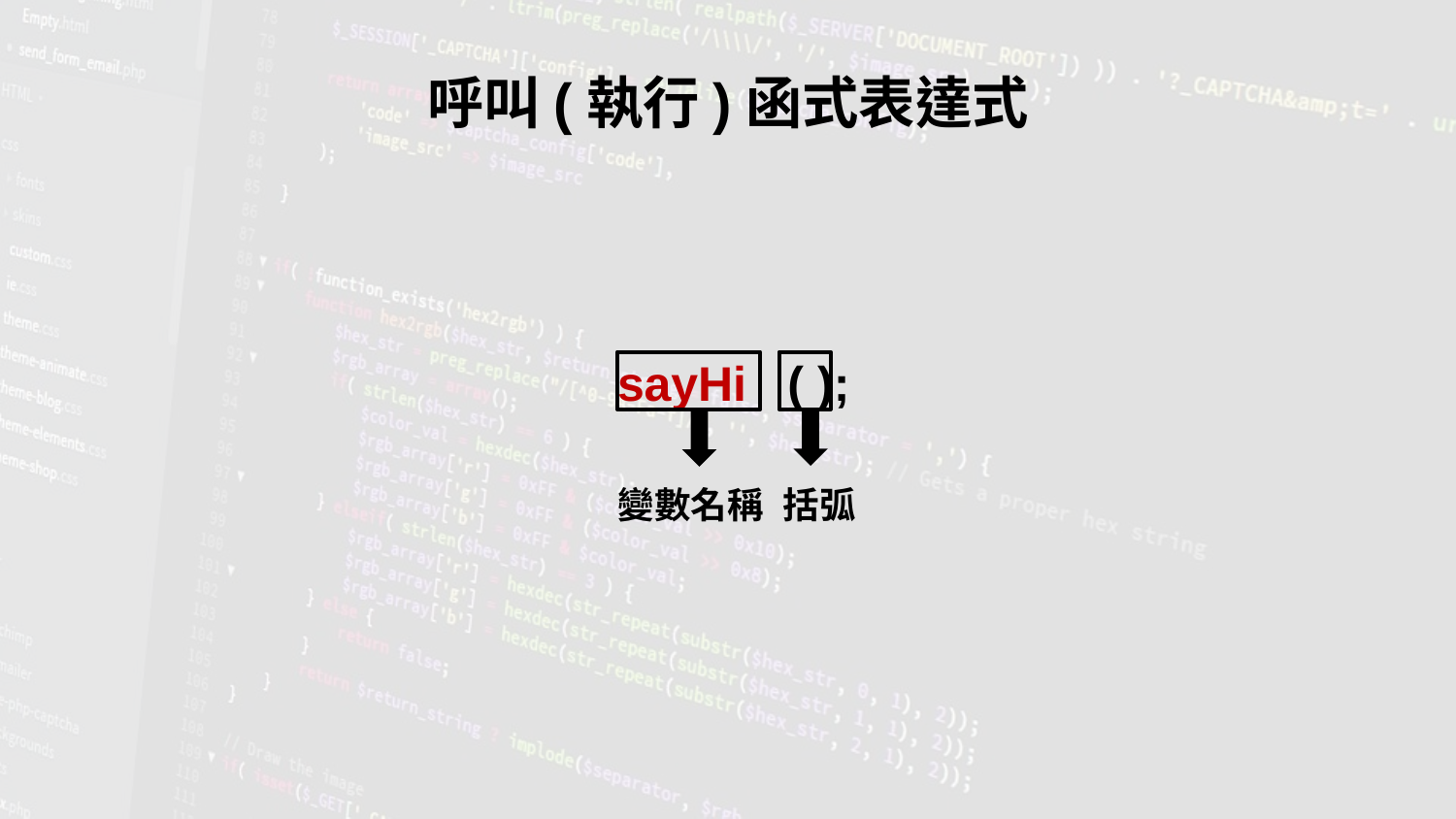

# 呼叫(執行)函式表達式
sayHi   ( );

變數名稱
括弧